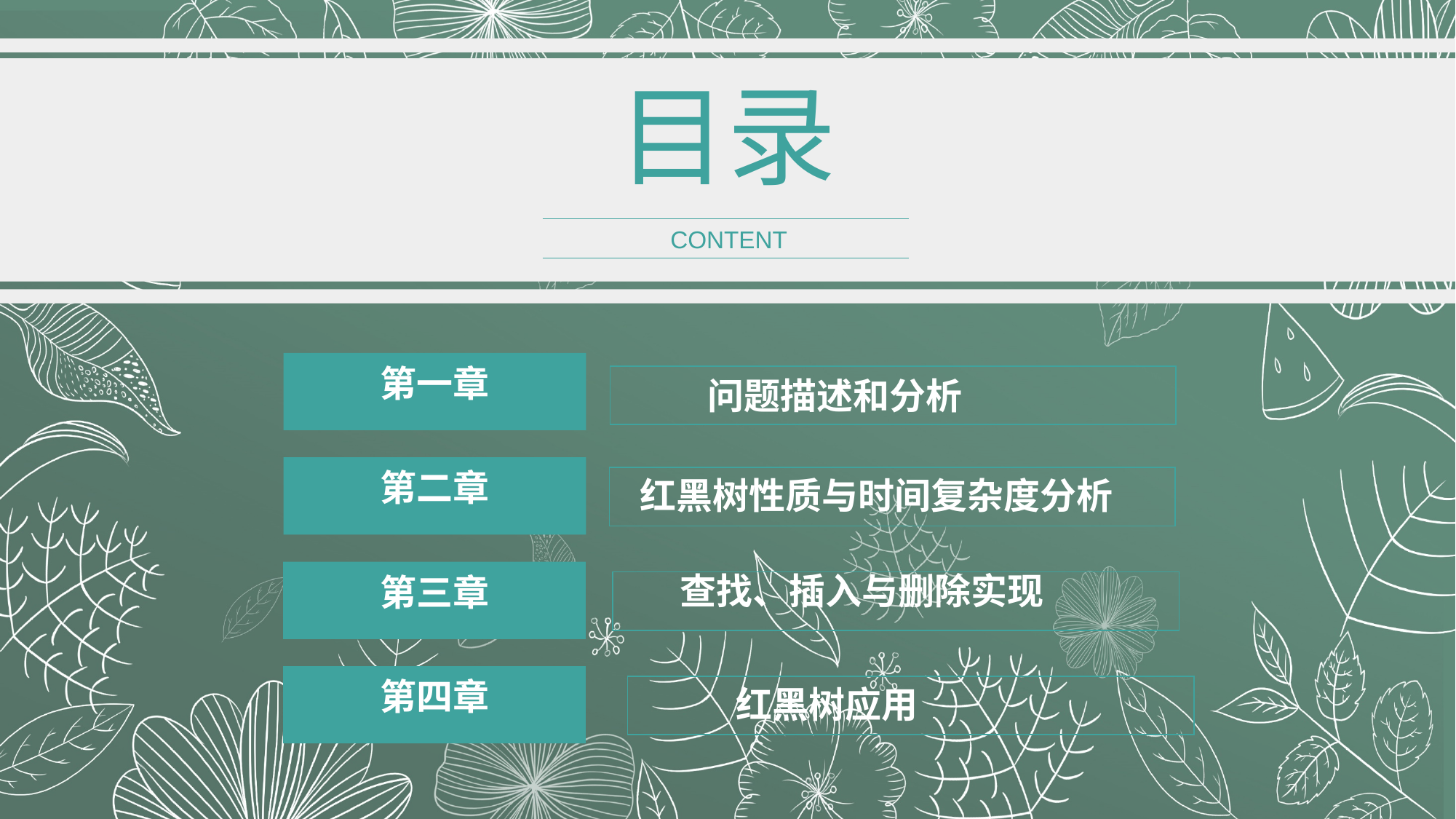

目录
CONTENT

第一章

问题描述和分析

第二章

红黑树性质与时间复杂度分析

    查找、插入与删除实现
第三章

第四章
红黑树应用